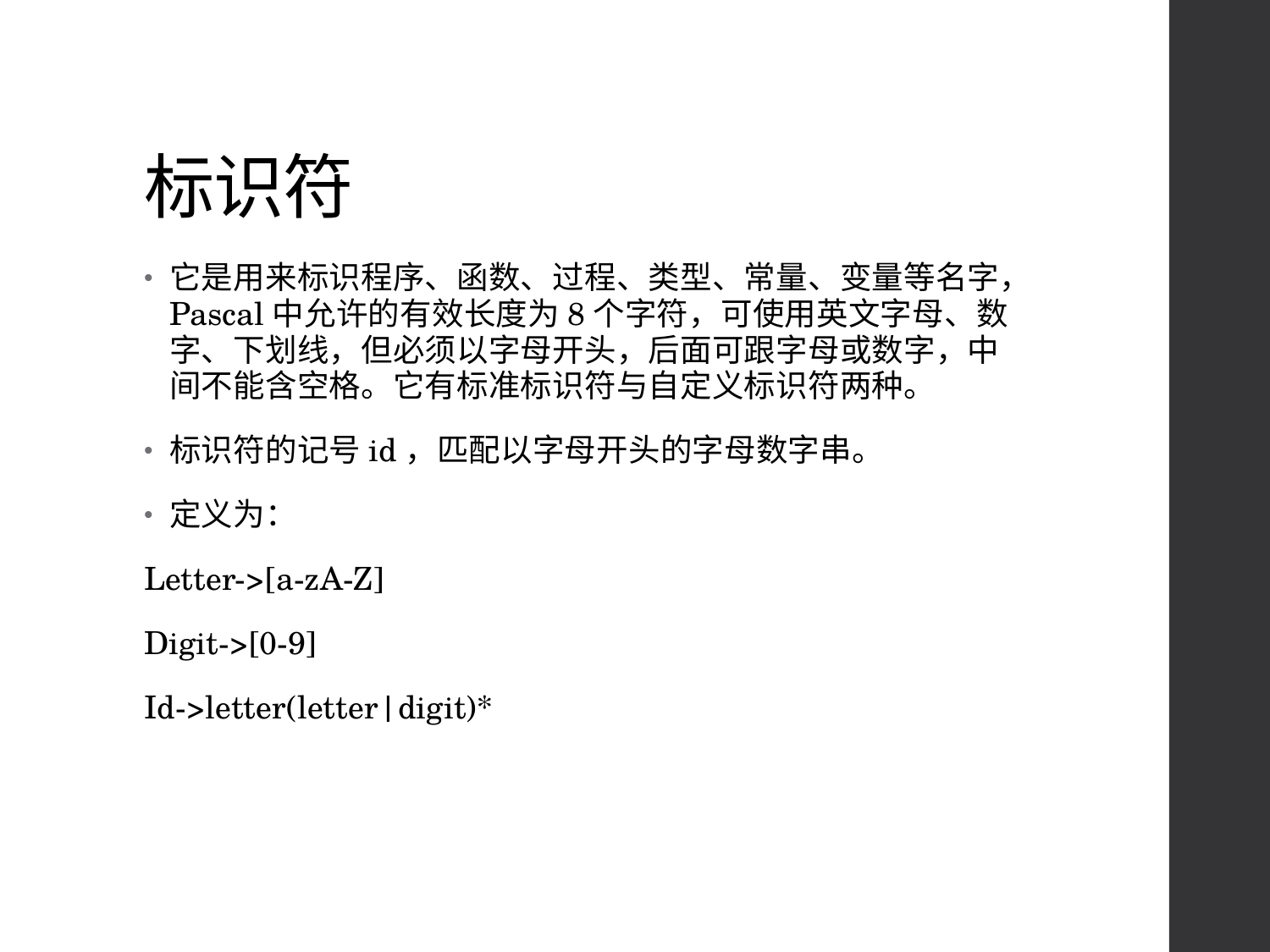

# 标识符
它是用来标识程序、函数、过程、类型、常量、变量等名字，Pascal中允许的有效长度为8个字符，可使用英文字母、数字、下划线，但必须以字母开头，后面可跟字母或数字，中间不能含空格。它有标准标识符与自定义标识符两种。
标识符的记号id，匹配以字母开头的字母数字串。
定义为：
Letter->[a-zA-Z]
Digit->[0-9]
Id->letter(letter|digit)*